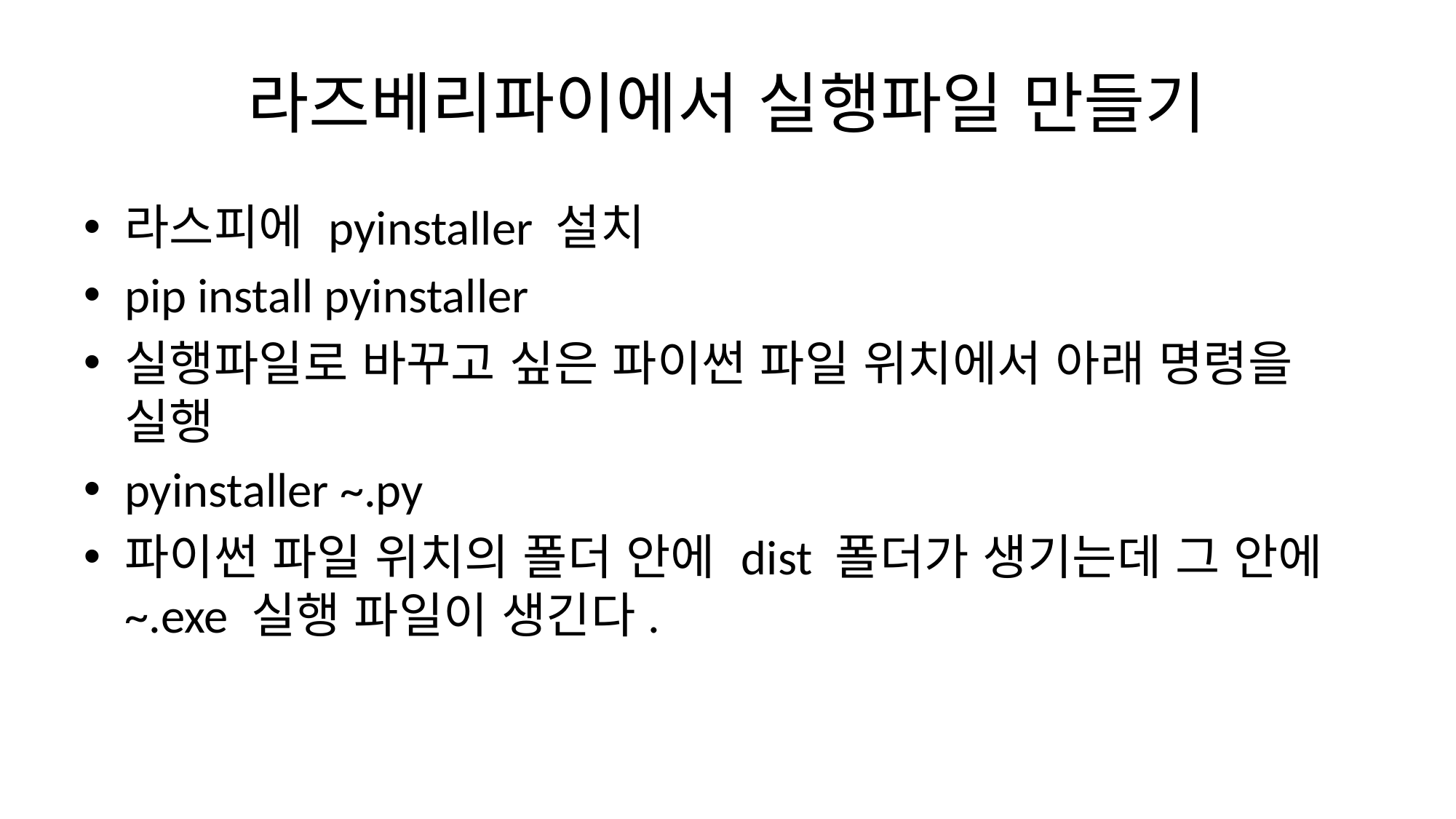

# 라즈베리파이에서 실행파일 만들기
라스피에 pyinstaller 설치
pip install pyinstaller
실행파일로 바꾸고 싶은 파이썬 파일 위치에서 아래 명령을 실행
pyinstaller ~.py
파이썬 파일 위치의 폴더 안에 dist 폴더가 생기는데 그 안에 ~.exe 실행 파일이 생긴다.